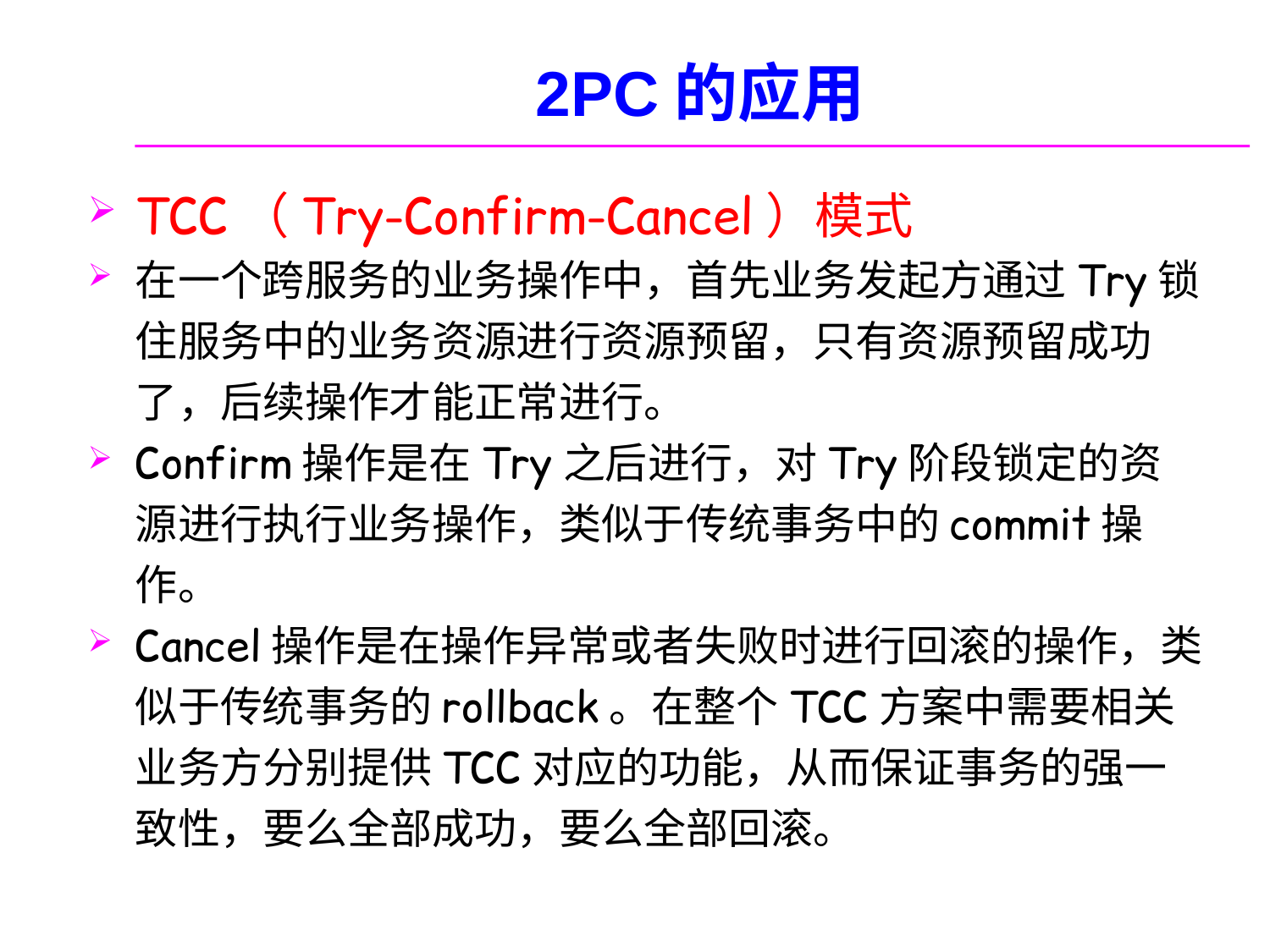

# 2PC的应用
TCC（Try-Confirm-Cancel）模式
在一个跨服务的业务操作中，首先业务发起方通过Try锁住服务中的业务资源进行资源预留，只有资源预留成功了，后续操作才能正常进行。
Confirm操作是在Try之后进行，对Try阶段锁定的资源进行执行业务操作，类似于传统事务中的commit操作。
Cancel操作是在操作异常或者失败时进行回滚的操作，类似于传统事务的rollback。在整个TCC方案中需要相关业务方分别提供TCC对应的功能，从而保证事务的强一致性，要么全部成功，要么全部回滚。
38